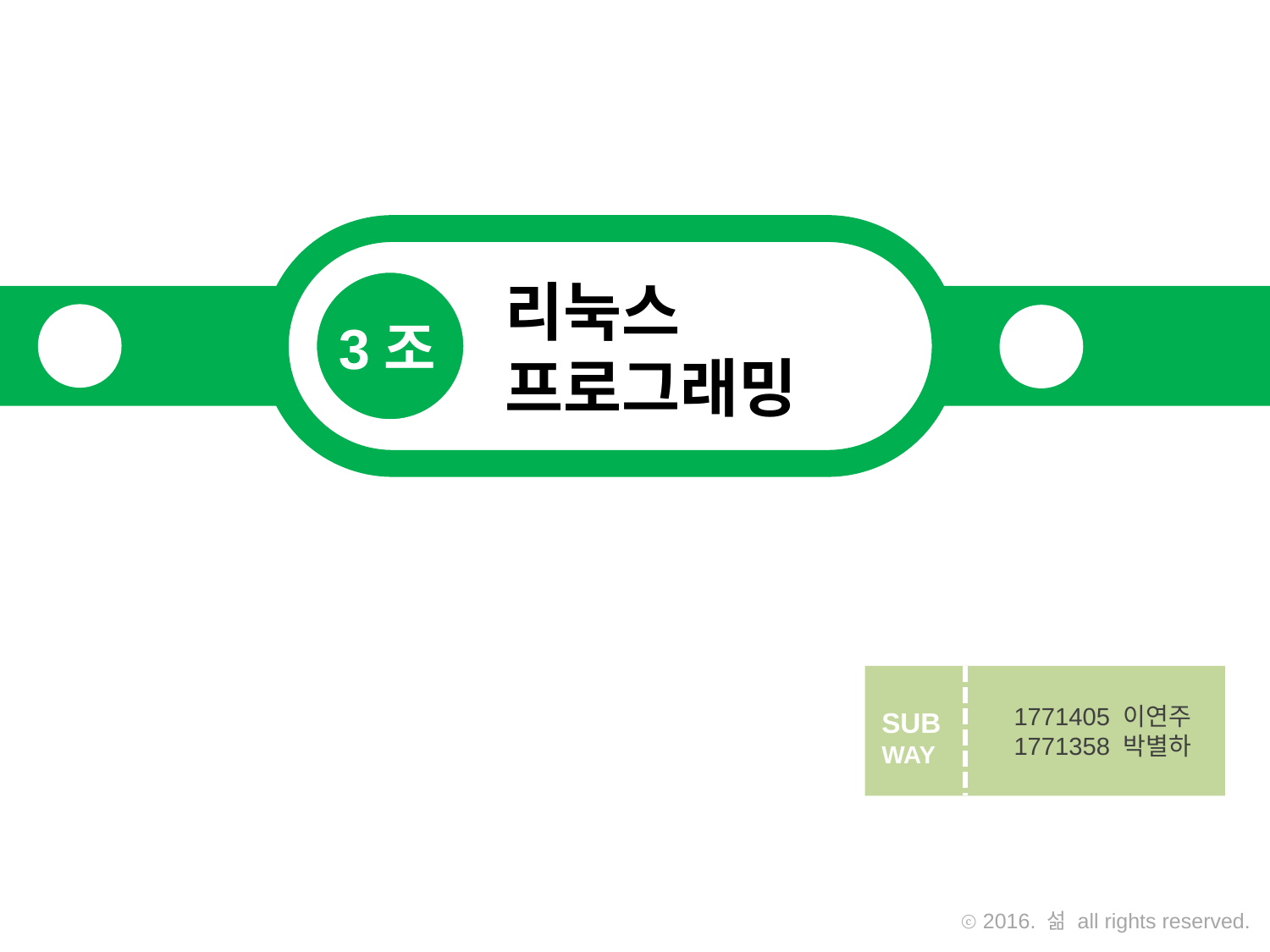

리눅스
프로그래밍
  3조

1771405 이연주
1771358 박별하
SUBWAY
ⓒ 2016. 섦 all rights reserved.